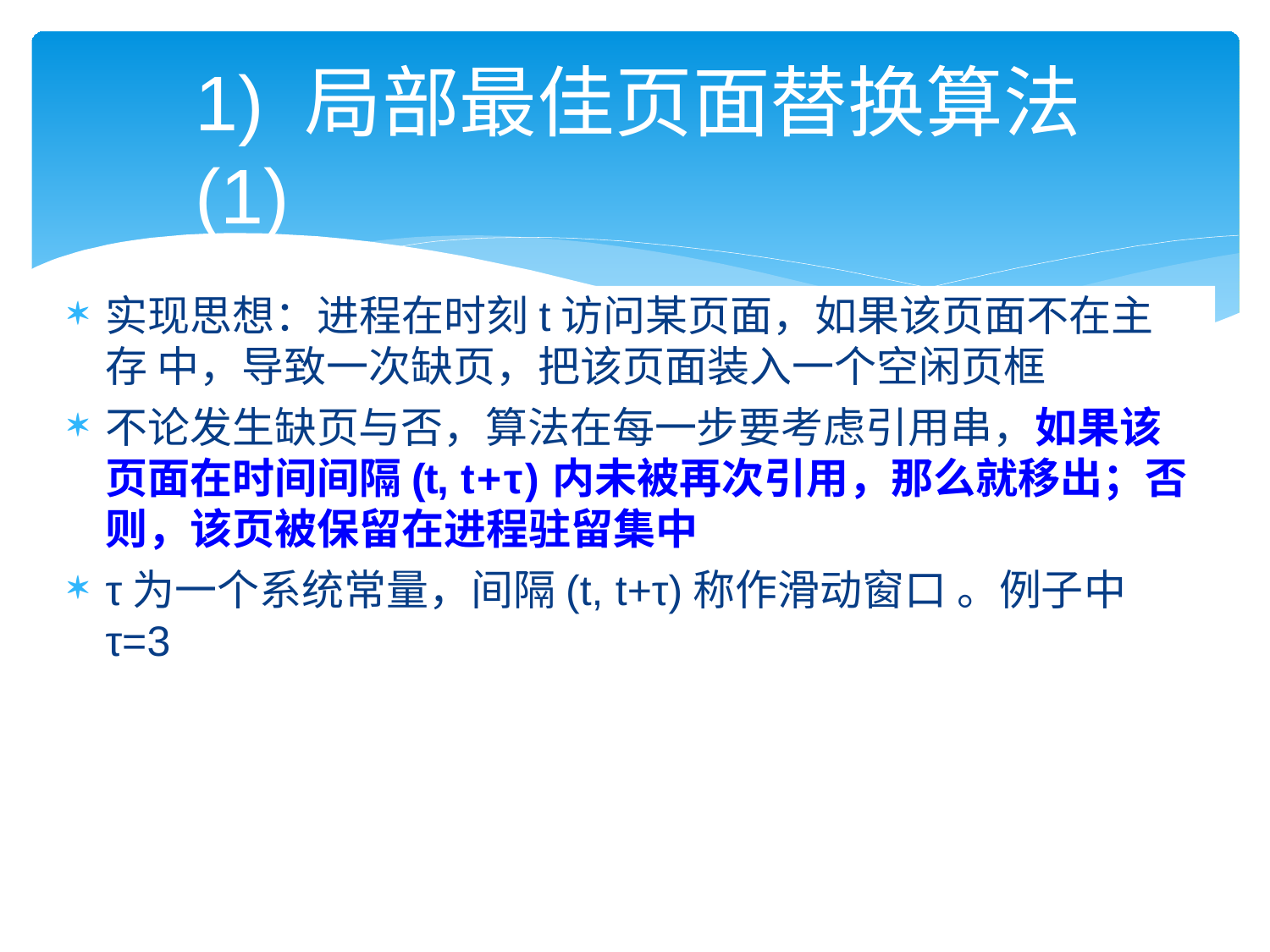

# 1) 局部最佳页面替换算法(1)

实现思想：进程在时刻t访问某页面，如果该页面不在主存 中，导致一次缺页，把该页面装入一个空闲页框
不论发生缺页与否，算法在每一步要考虑引用串，如果该 页面在时间间隔(t, t+τ)内未被再次引用，那么就移出；否 则，该页被保留在进程驻留集中
τ为一个系统常量，间隔(t, t+τ)称作滑动窗口 。例子中 τ=3